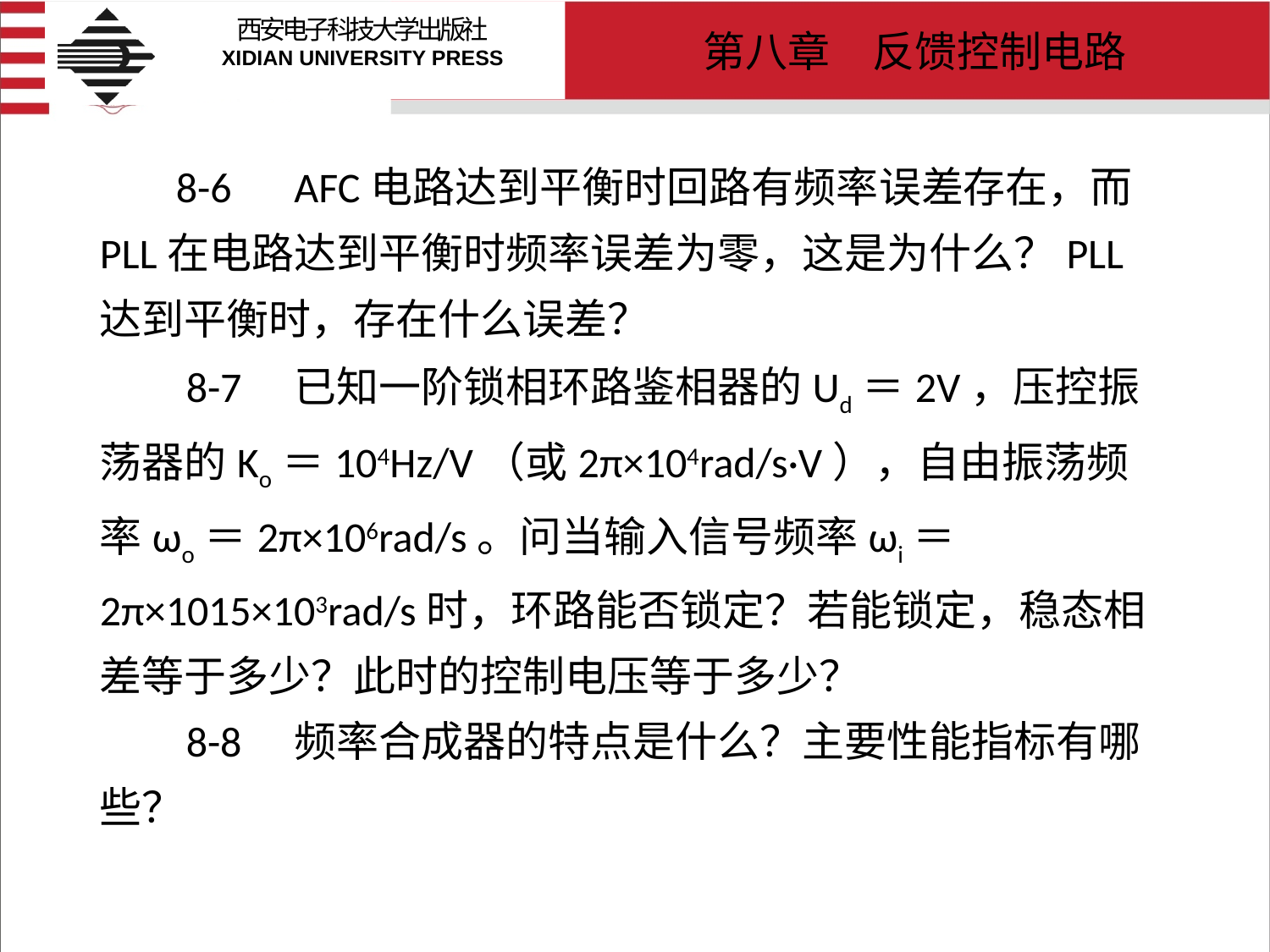

# 8-6　AFC电路达到平衡时回路有频率误差存在，而 PLL在电路达到平衡时频率误差为零，这是为什么？PLL达到平衡时，存在什么误差？ 8-7　已知一阶锁相环路鉴相器的Ud＝2V，压控振荡器的Ko＝104Hz/V（或2π×104rad/s·V），自由振荡频率ωo＝2π×106rad/s。问当输入信号频率ωi＝2π×1015×103rad/s时，环路能否锁定？若能锁定，稳态相差等于多少？此时的控制电压等于多少？ 8-8　频率合成器的特点是什么？主要性能指标有哪些？